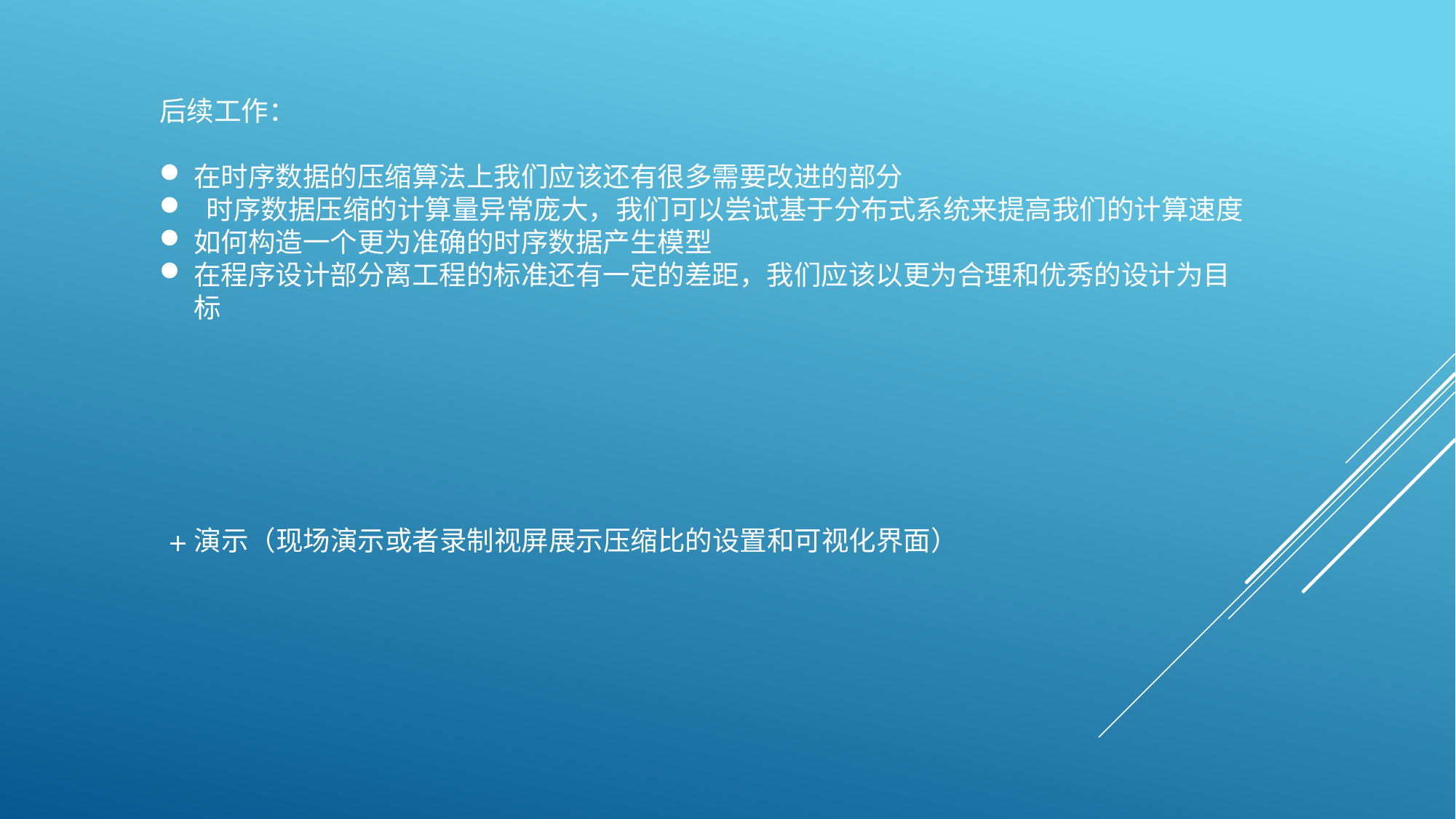

后续工作：

在时序数据的压缩算法上我们应该还有很多需要改进的部分
 时序数据压缩的计算量异常庞大，我们可以尝试基于分布式系统来提高我们的计算速度
如何构造一个更为准确的时序数据产生模型
在程序设计部分离工程的标准还有一定的差距，我们应该以更为合理和优秀的设计为目标
+演示（现场演示或者录制视屏展示压缩比的设置和可视化界面）